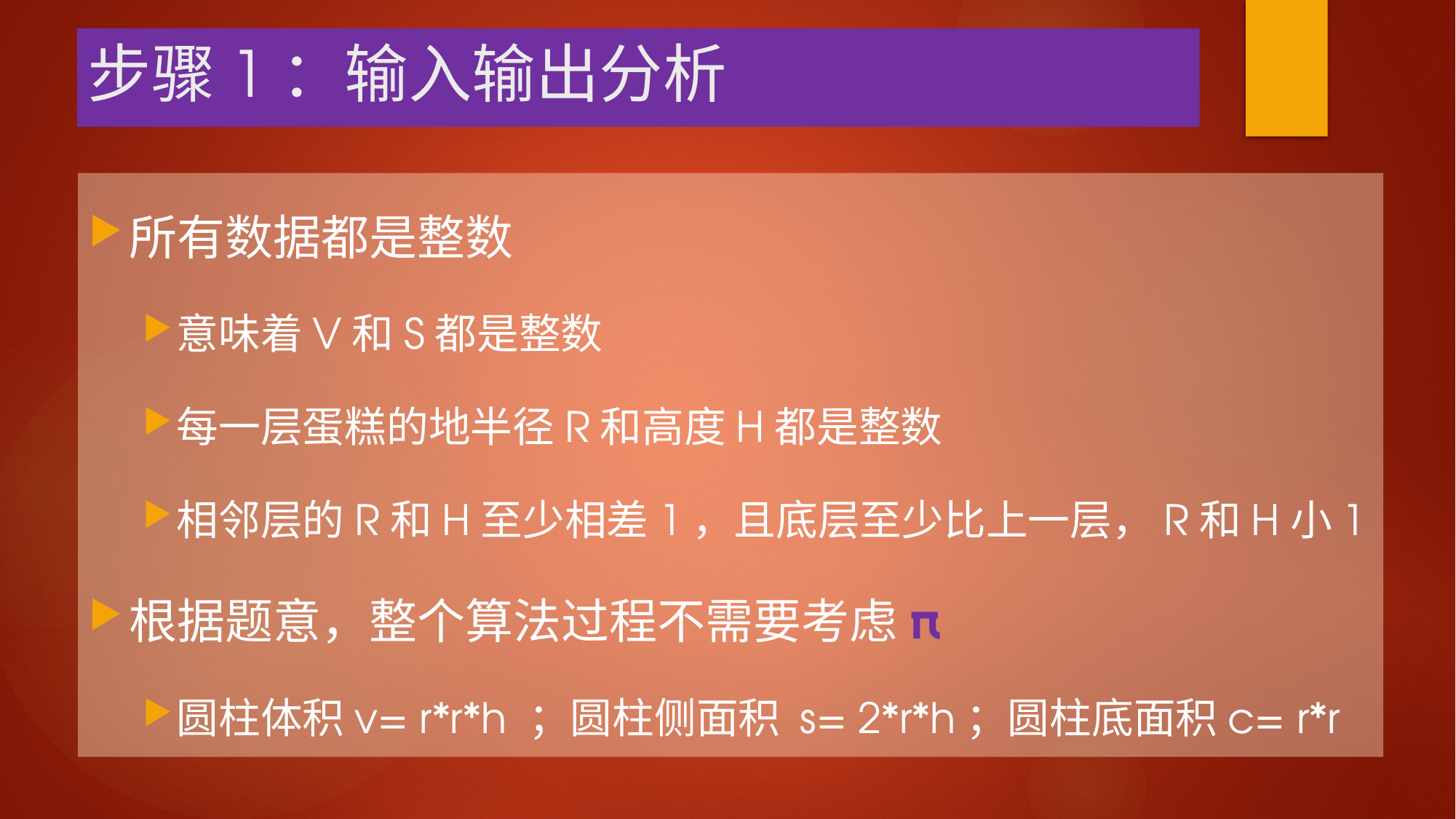

# 步骤1：输入输出分析
所有数据都是整数
意味着V和S都是整数
每一层蛋糕的地半径R和高度H都是整数
相邻层的R和H至少相差1，且底层至少比上一层，R和H小1
根据题意，整个算法过程不需要考虑π
圆柱体积v= r*r*h ；圆柱侧面积 s= 2*r*h；圆柱底面积c= r*r